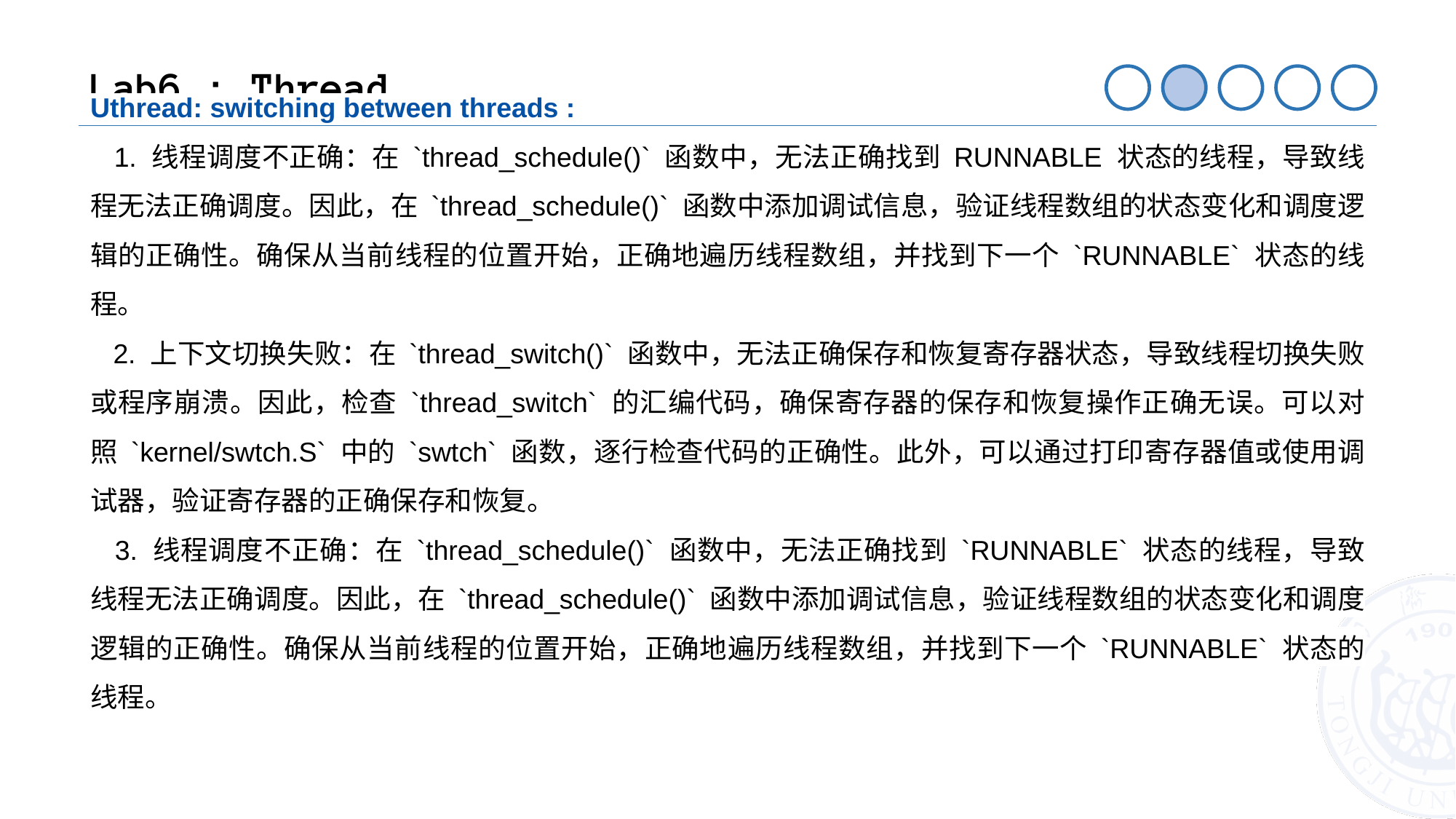

Lab6 : Thread

Uthread: switching between threads :
   1. 线程调度不正确：在 `thread_schedule()` 函数中，无法正确找到 RUNNABLE 状态的线程，导致线程无法正确调度。因此，在 `thread_schedule()` 函数中添加调试信息，验证线程数组的状态变化和调度逻辑的正确性。确保从当前线程的位置开始，正确地遍历线程数组，并找到下一个 `RUNNABLE` 状态的线程。
   2. 上下文切换失败：在 `thread_switch()` 函数中，无法正确保存和恢复寄存器状态，导致线程切换失败或程序崩溃。因此，检查 `thread_switch` 的汇编代码，确保寄存器的保存和恢复操作正确无误。可以对照 `kernel/swtch.S` 中的 `swtch` 函数，逐行检查代码的正确性。此外，可以通过打印寄存器值或使用调试器，验证寄存器的正确保存和恢复。
   3. 线程调度不正确：在 `thread_schedule()` 函数中，无法正确找到 `RUNNABLE` 状态的线程，导致线程无法正确调度。因此，在 `thread_schedule()` 函数中添加调试信息，验证线程数组的状态变化和调度逻辑的正确性。确保从当前线程的位置开始，正确地遍历线程数组，并找到下一个 `RUNNABLE` 状态的线程。